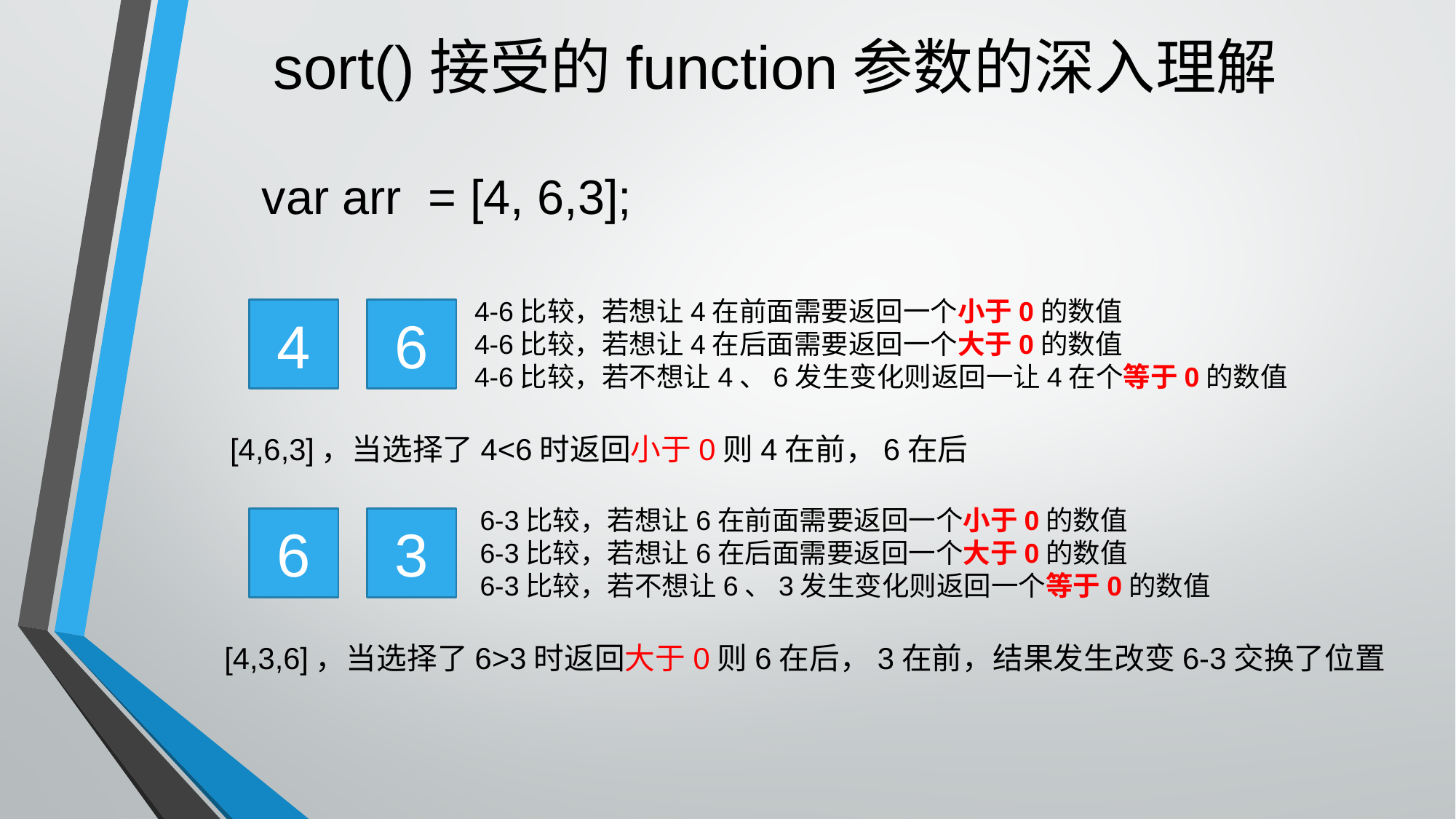

sort()接受的function参数的深入理解
var arr  = [4, 6,3];
4-6比较，若想让4在前面需要返回一个小于0的数值
4-6比较，若想让4在后面需要返回一个大于0的数值
4-6比较，若不想让4、6发生变化则返回一让4在个等于0的数值
6
4
[4,6,3]，当选择了4<6时返回小于0则4在前，6在后
6-3比较，若想让6在前面需要返回一个小于0的数值
6-3比较，若想让6在后面需要返回一个大于0的数值
6-3比较，若不想让6、3发生变化则返回一个等于0的数值
3
6
[4,3,6]，当选择了6>3时返回大于0则6在后，3在前，结果发生改变6-3交换了位置